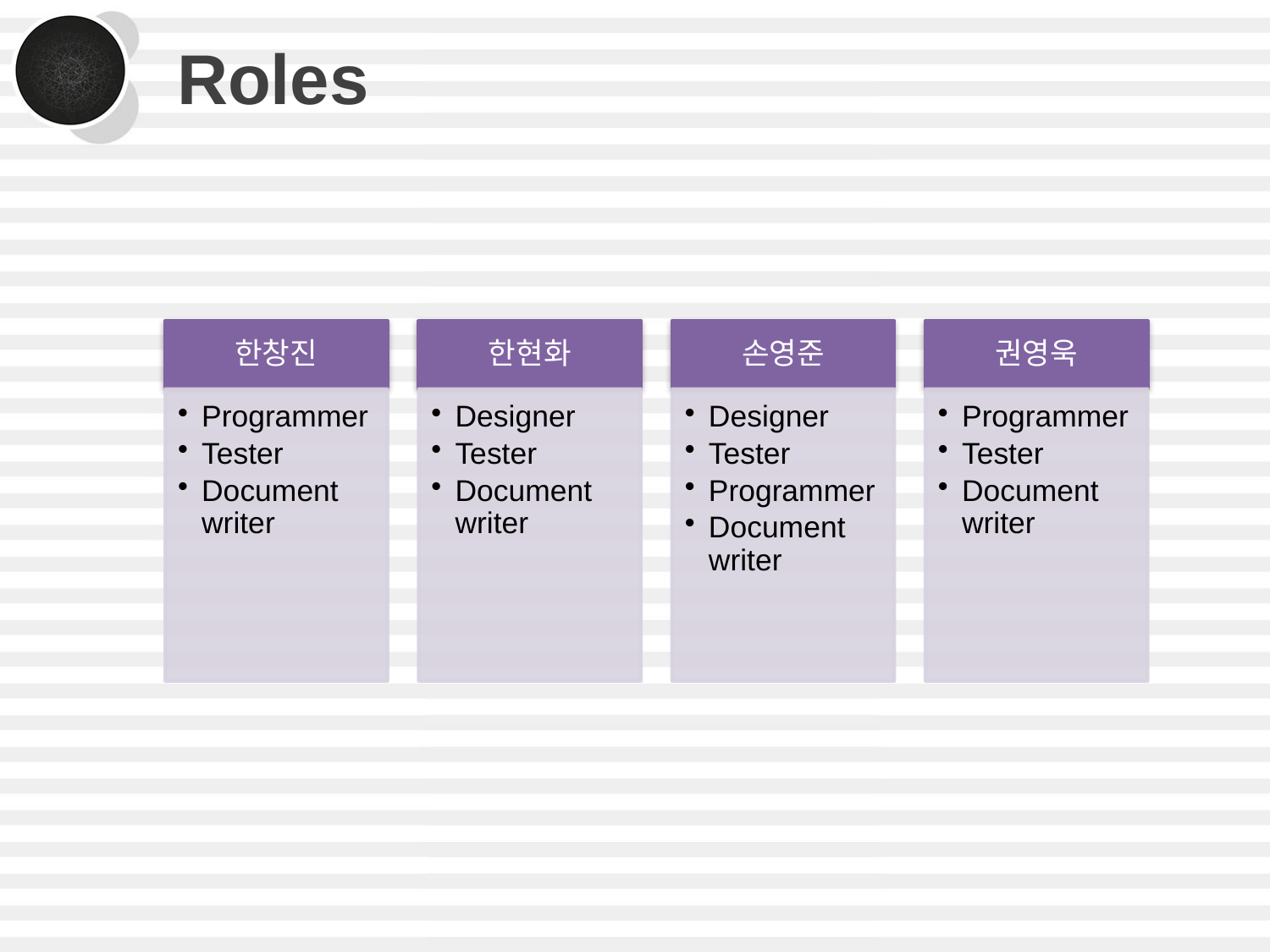

# Roles
한창진
Programmer
Tester
Document writer
한현화
Designer
Tester
Document writer
손영준
Designer
Tester
Programmer
Document writer
권영욱
Programmer
Tester
Document writer